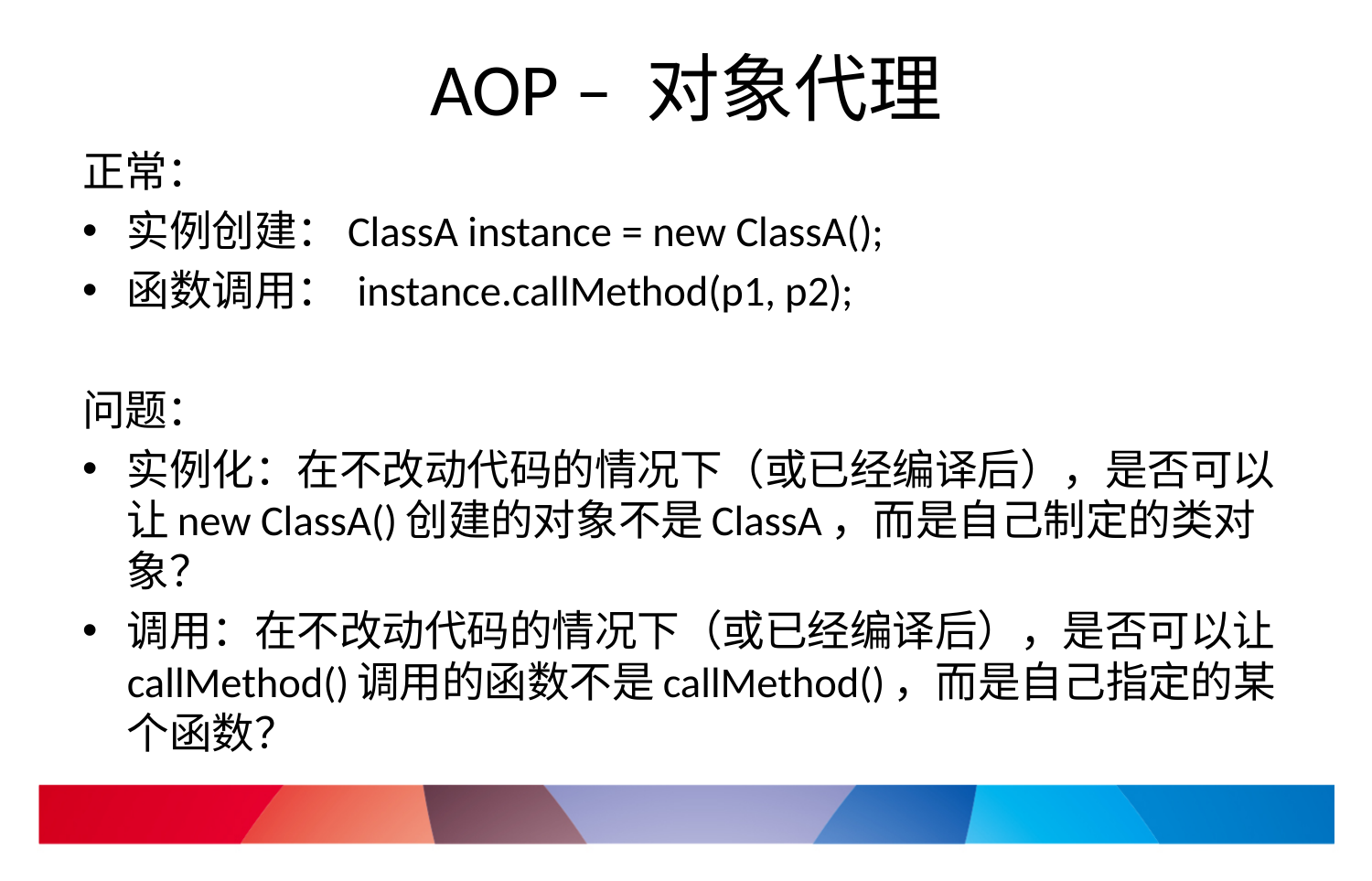

# AOP – 对象代理
正常：
实例创建：ClassA instance = new ClassA();
函数调用： instance.callMethod(p1, p2);

问题：
实例化：在不改动代码的情况下（或已经编译后），是否可以让new ClassA()创建的对象不是ClassA，而是自己制定的类对象？
调用：在不改动代码的情况下（或已经编译后），是否可以让callMethod()调用的函数不是callMethod()，而是自己指定的某个函数？